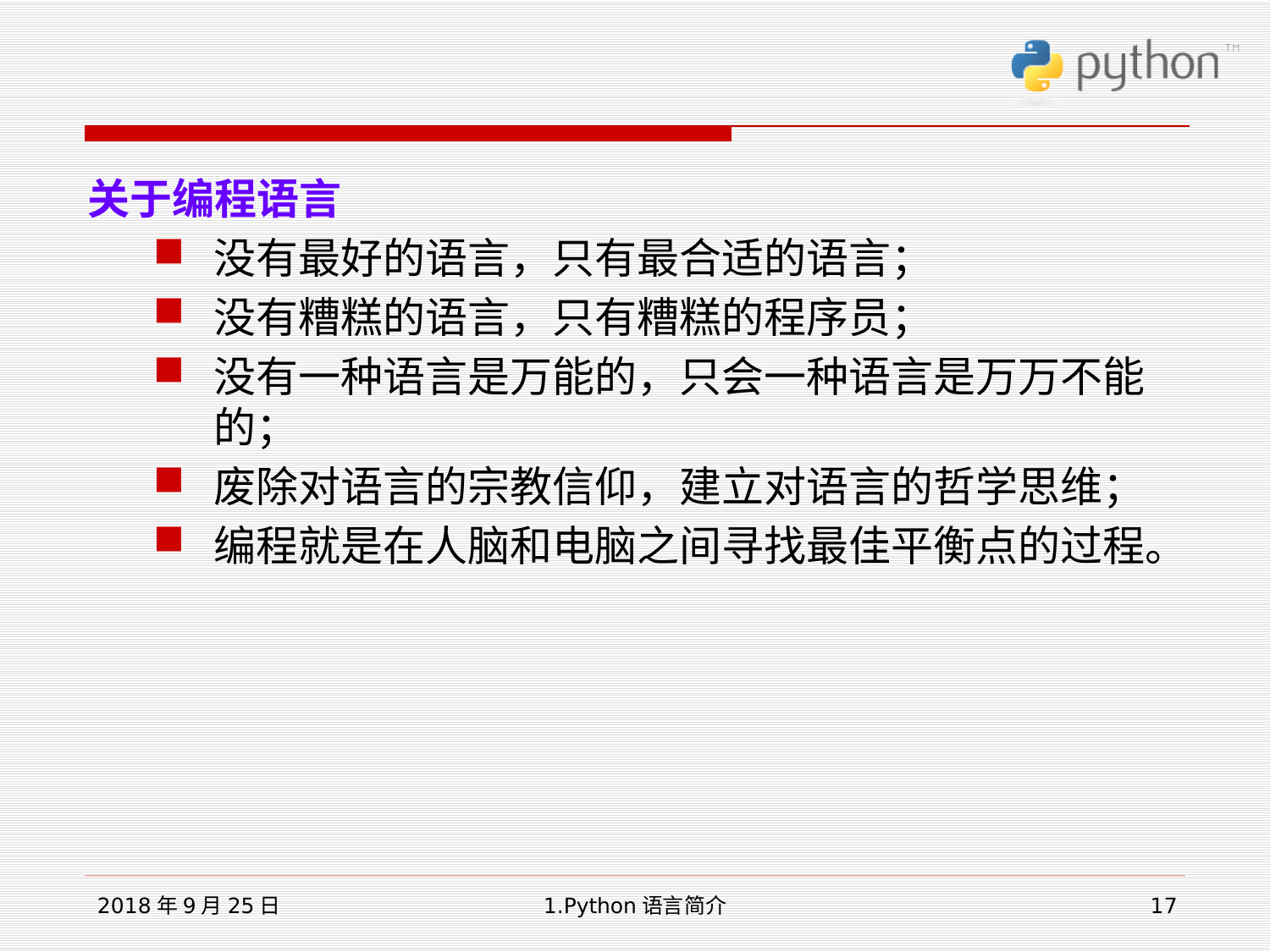

关于编程语言
没有最好的语言，只有最合适的语言；
没有糟糕的语言，只有糟糕的程序员；
没有一种语言是万能的，只会一种语言是万万不能的；
废除对语言的宗教信仰，建立对语言的哲学思维；
编程就是在人脑和电脑之间寻找最佳平衡点的过程。

2018年9月25日
1.Python语言简介
17